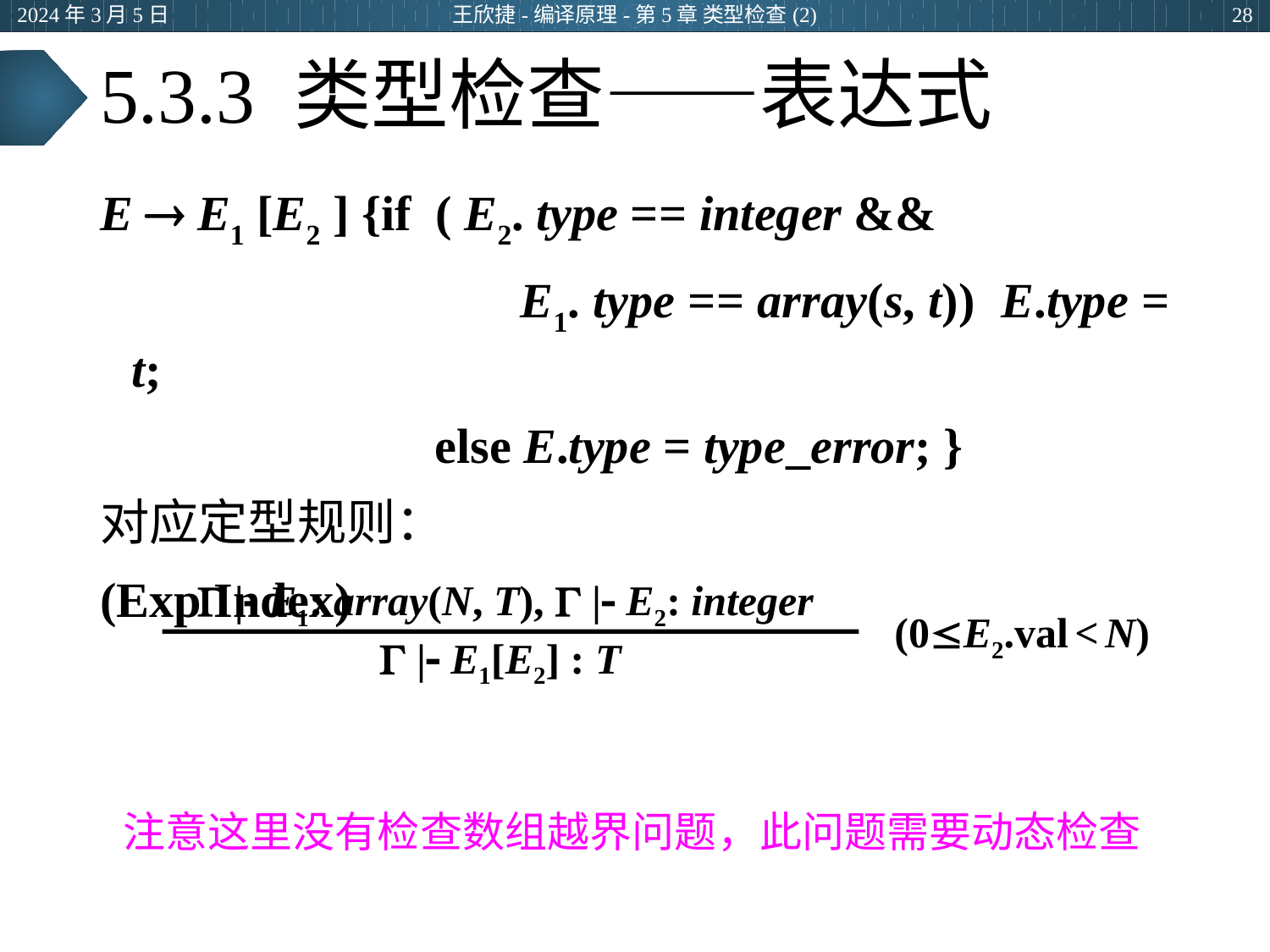

2024年3月5日
王欣捷-编译原理-第5章 类型检查(2)
28
# 5.3.3 类型检查——表达式
E → E1 [E2 ] {if  ( E2. type == integer &&
		                    E1. type == array(s, t))  E.type = t;
 			    else E.type = type_error; }
对应定型规则：
(Exp Index)

 注意这里没有检查数组越界问题，此问题需要动态检查

 Γ |− E1: array(N, T), Γ |− E2: integer
Γ |− E1[E2] : T

(0≤E2.val < N)